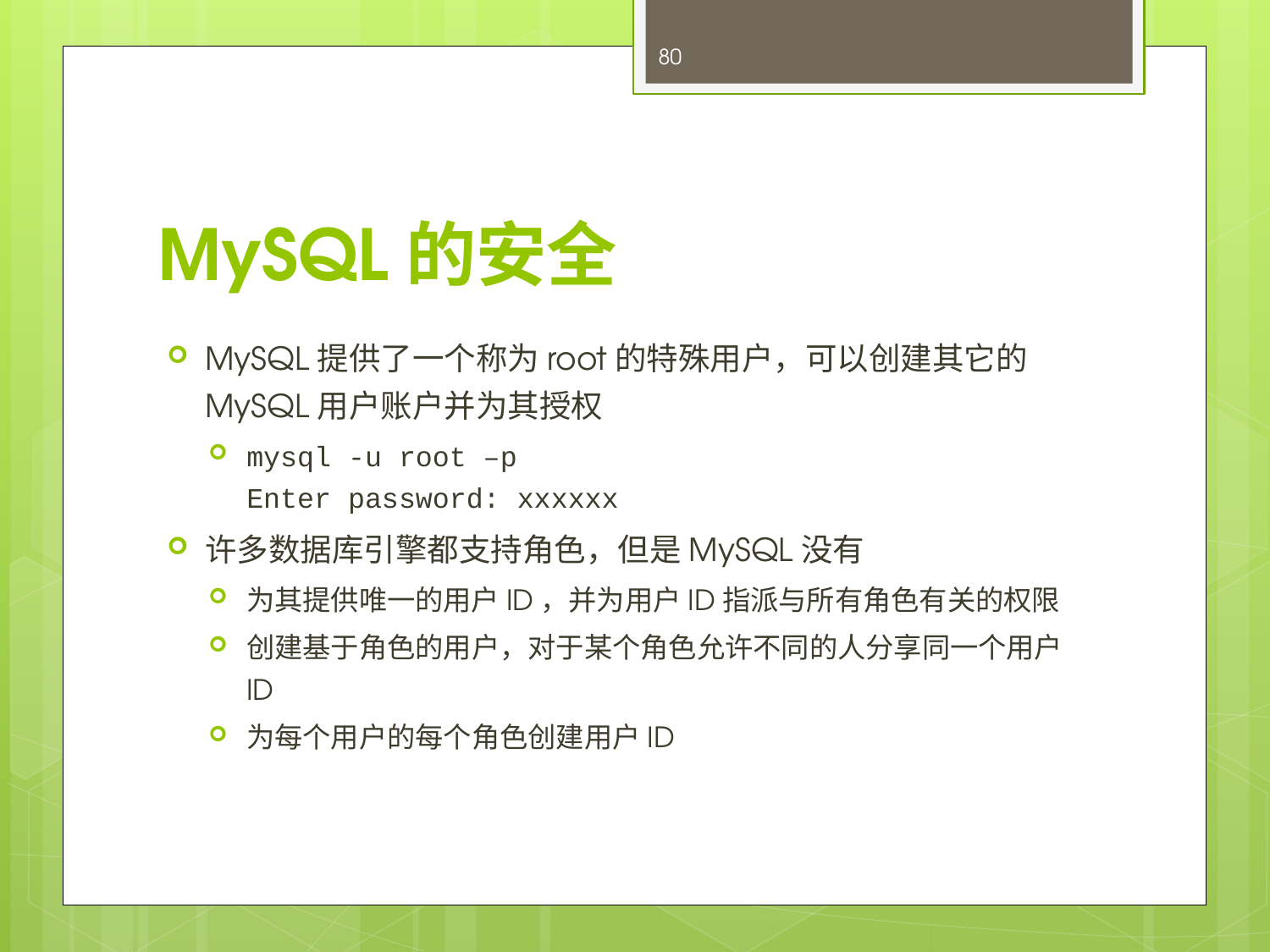

80
# MySQL的安全
MySQL提供了一个称为root的特殊用户，可以创建其它的MySQL用户账户并为其授权
mysql -u root –p
Enter password: xxxxxx
许多数据库引擎都支持角色，但是MySQL没有
为其提供唯一的用户ID，并为用户ID指派与所有角色有关的权限
创建基于角色的用户，对于某个角色允许不同的人分享同一个用户ID
为每个用户的每个角色创建用户ID